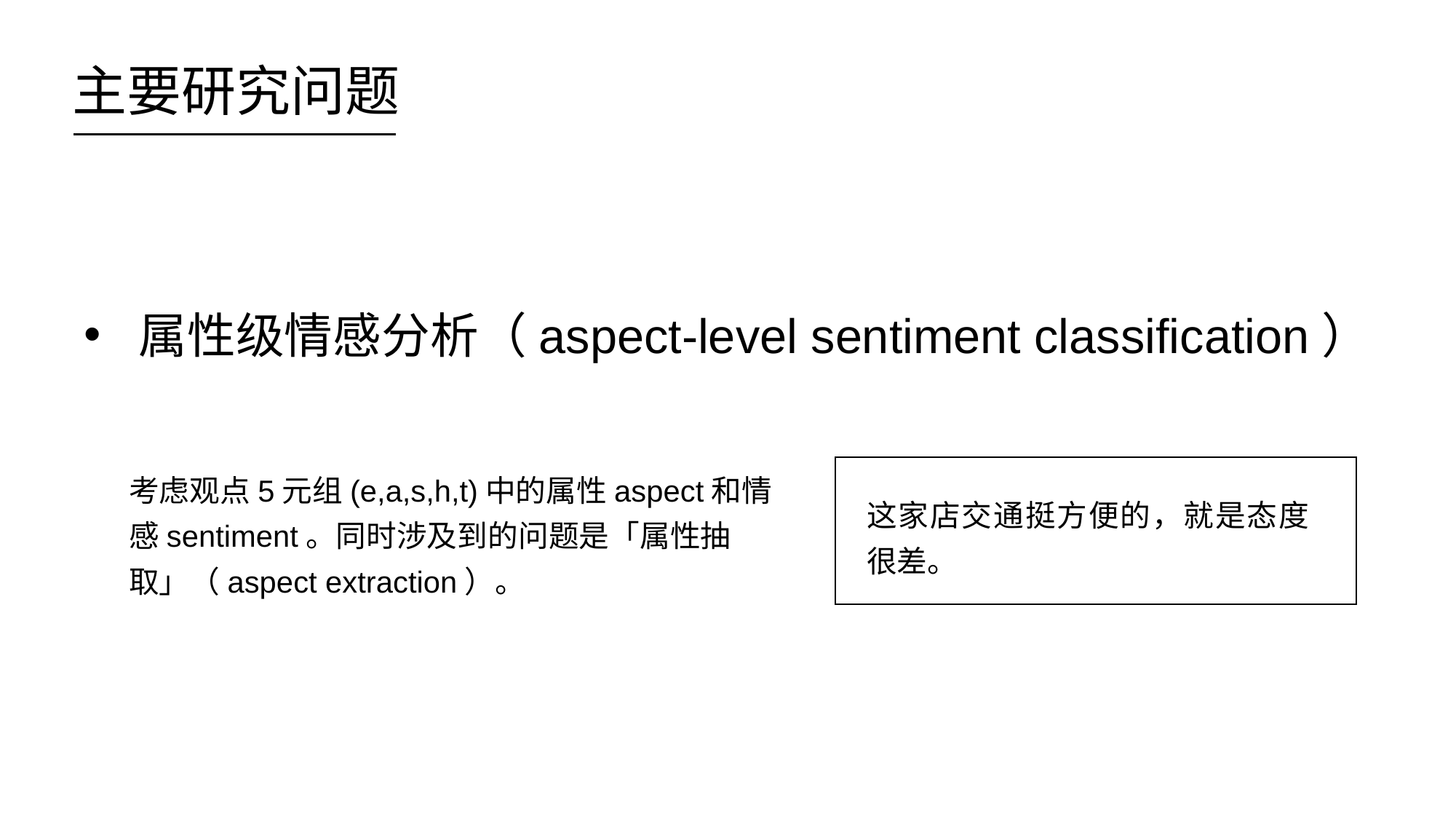

主要研究问题
属性级情感分析（aspect-level sentiment classification）
考虑观点5元组(e,a,s,h,t)中的属性aspect和情感sentiment。同时涉及到的问题是「属性抽取」（aspect extraction）。

这家店交通挺方便的，就是态度很差。